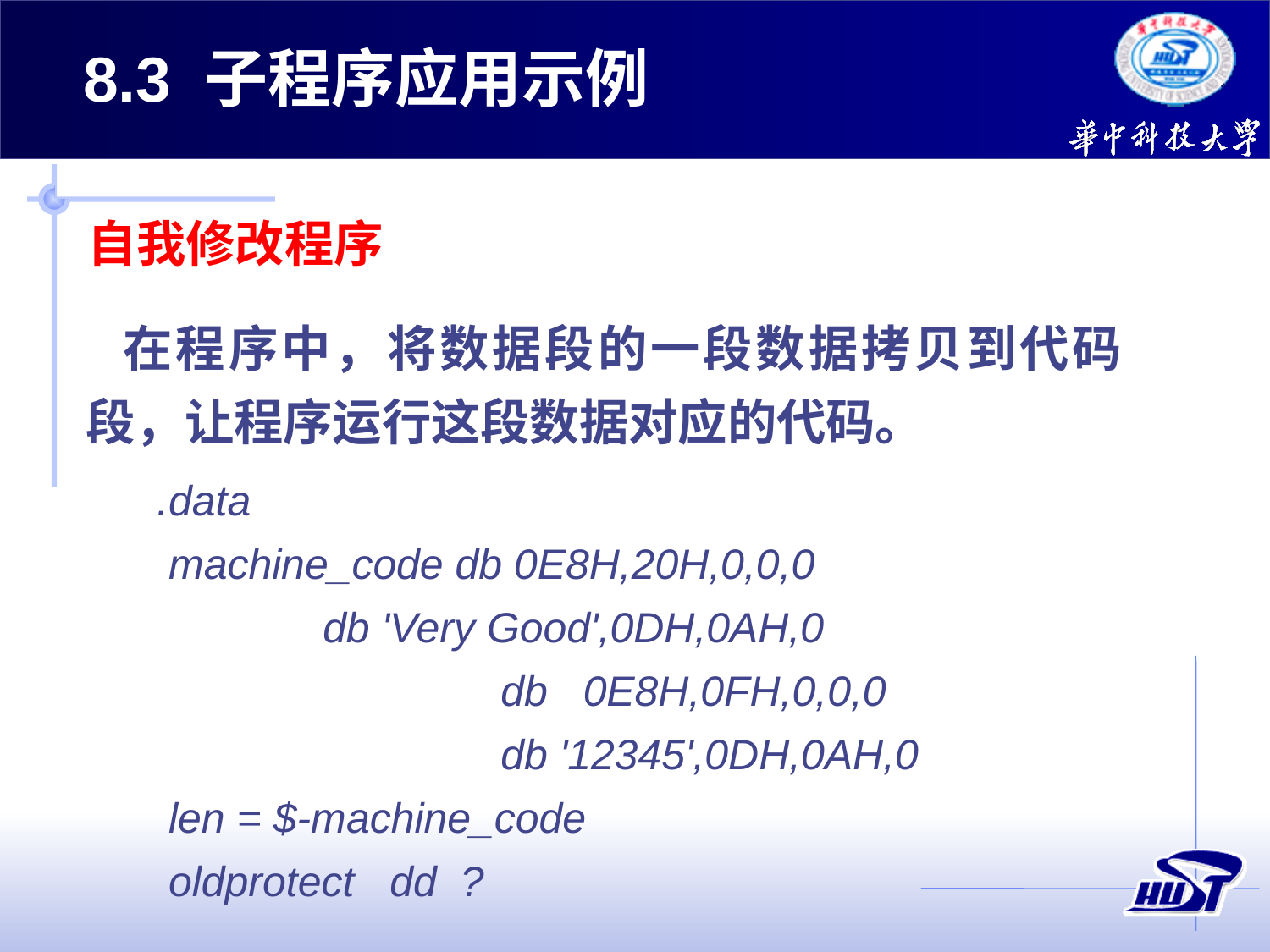

8.3 子程序应用示例
自我修改程序
在程序中，将数据段的一段数据拷贝到代码段，让程序运行这段数据对应的代码。
.data
 machine_code db 0E8H,20H,0,0,0
              db 'Very Good',0DH,0AH,0
			db   0E8H,0FH,0,0,0
			db '12345',0DH,0AH,0
 len = $-machine_code
 oldprotect   dd  ?